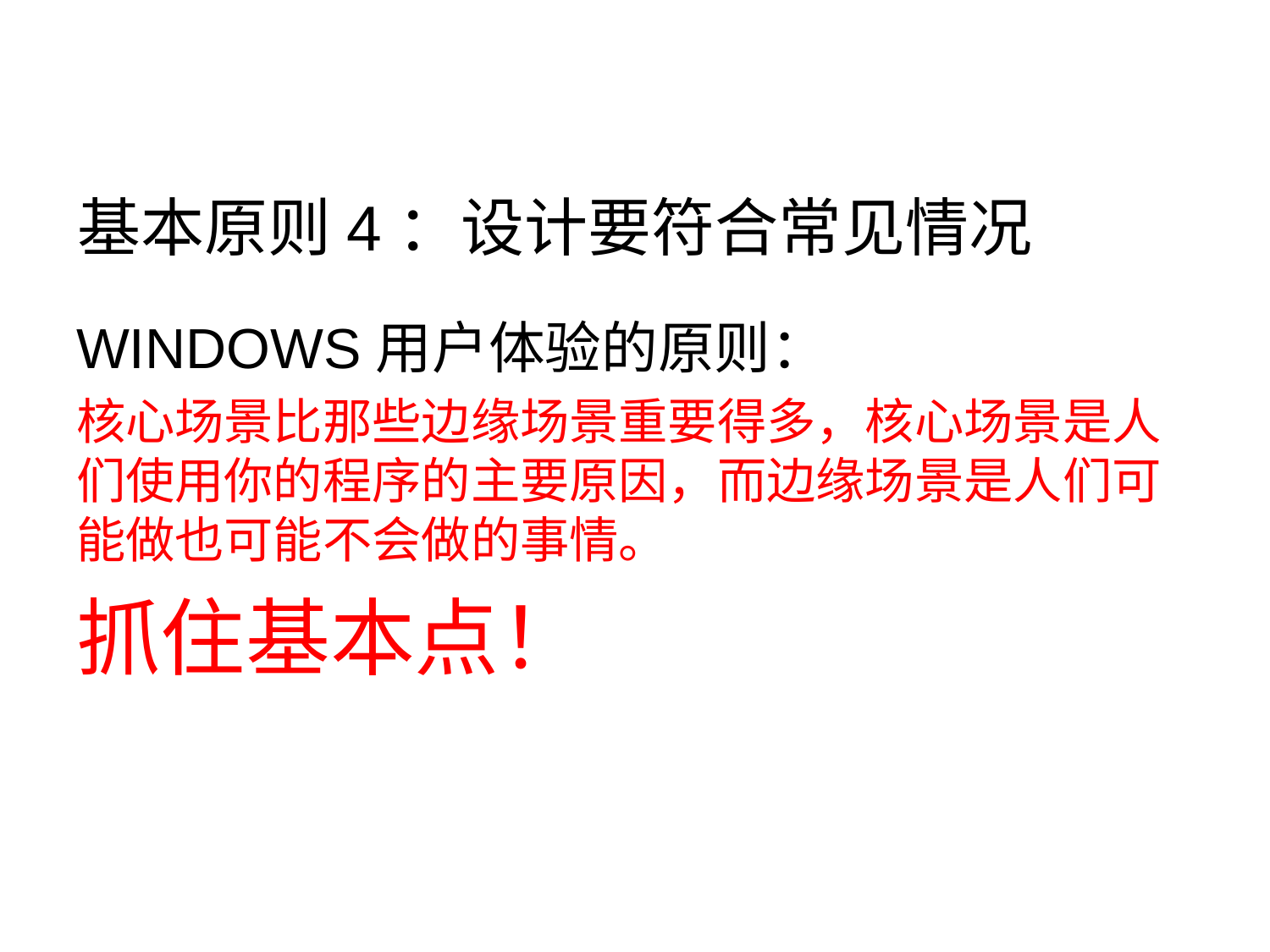

基本原则4：设计要符合常见情况
WINDOWS用户体验的原则：
核心场景比那些边缘场景重要得多，核心场景是人们使用你的程序的主要原因，而边缘场景是人们可能做也可能不会做的事情。
抓住基本点！